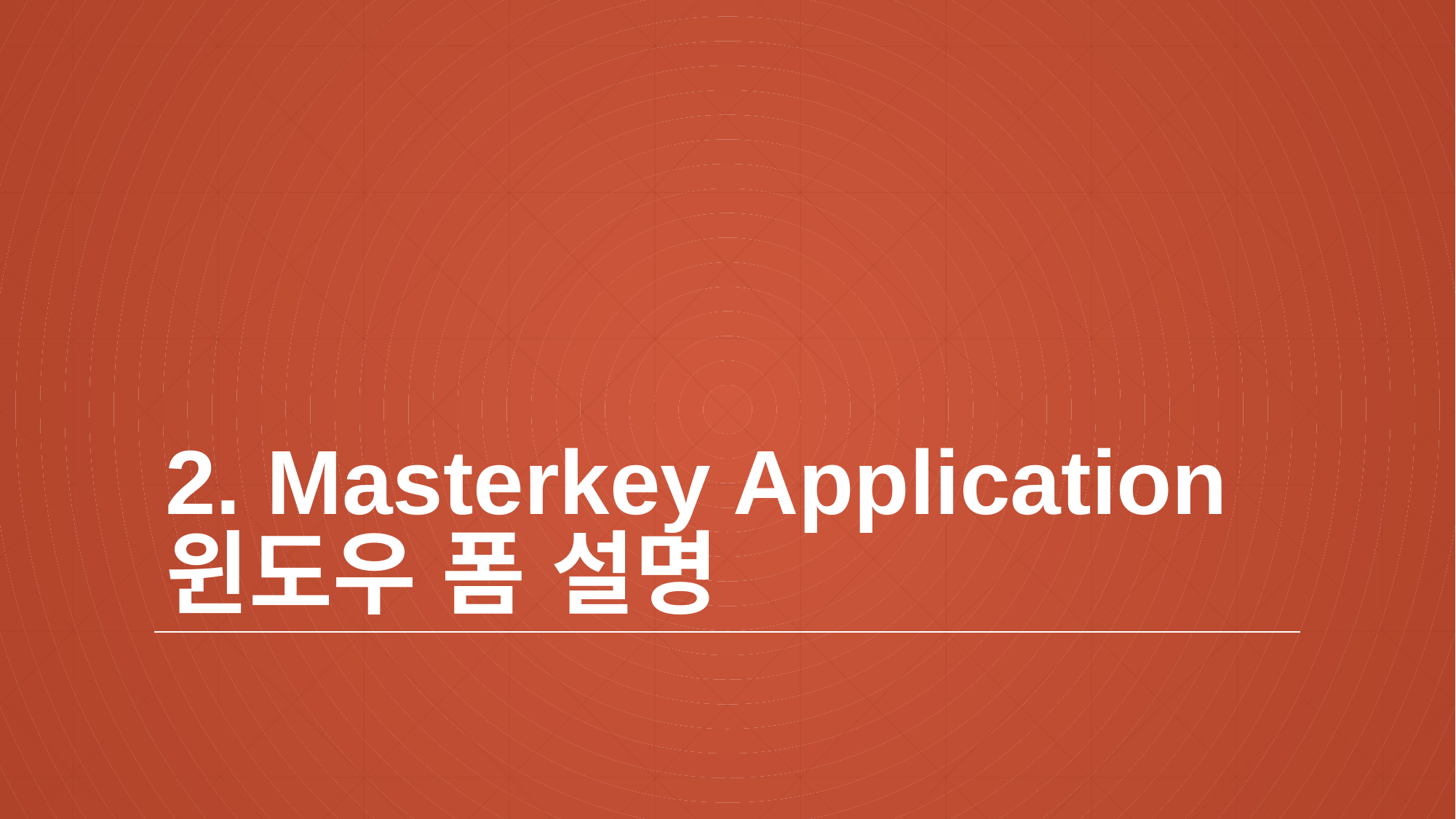

# 2. Masterkey Application 윈도우 폼 설명